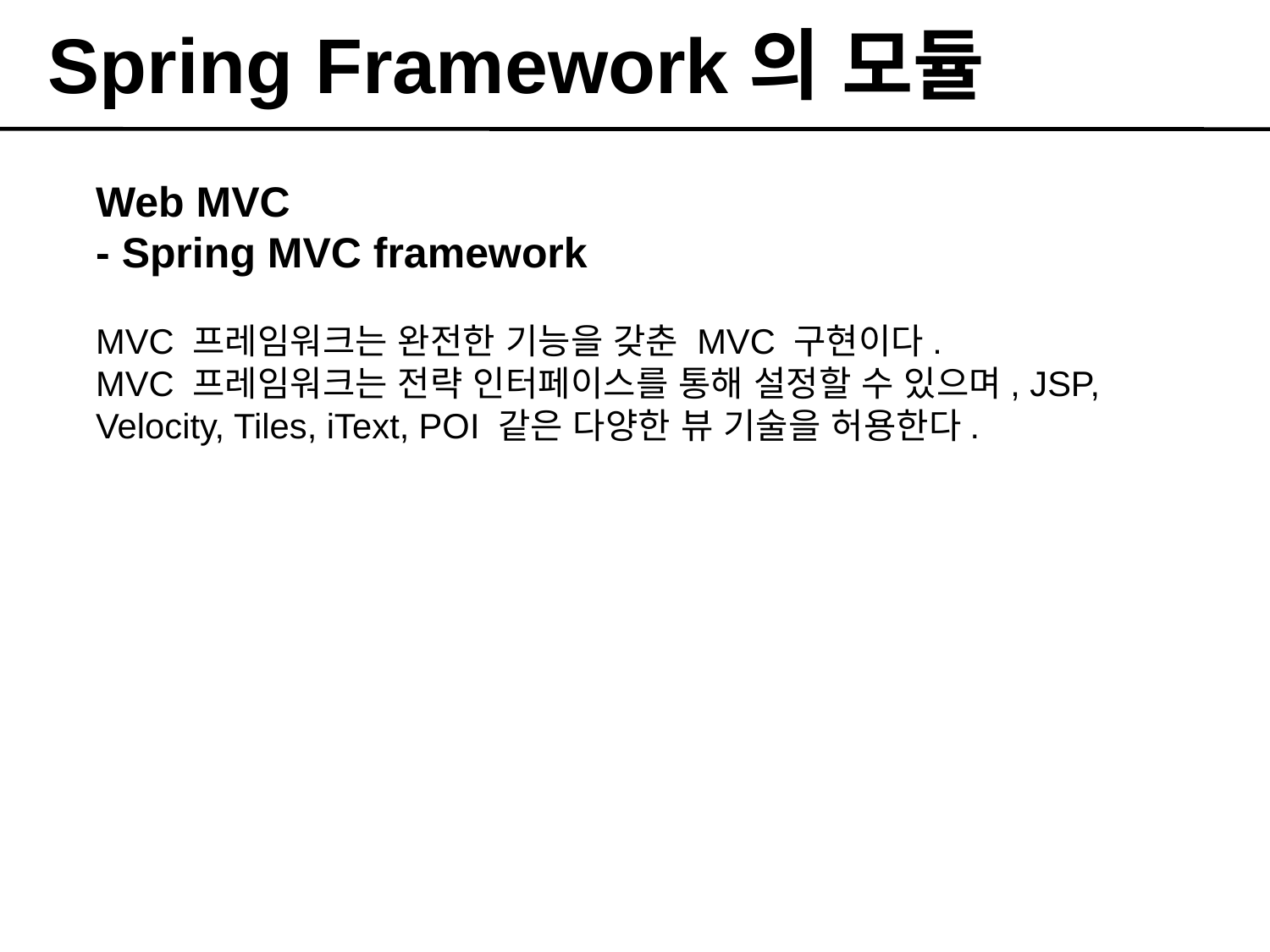

Spring Framework의 모듈
Web MVC
- Spring MVC framework

MVC 프레임워크는 완전한 기능을 갖춘 MVC 구현이다.
MVC 프레임워크는 전략 인터페이스를 통해 설정할 수 있으며, JSP,
Velocity, Tiles, iText, POI 같은 다양한 뷰 기술을 허용한다.